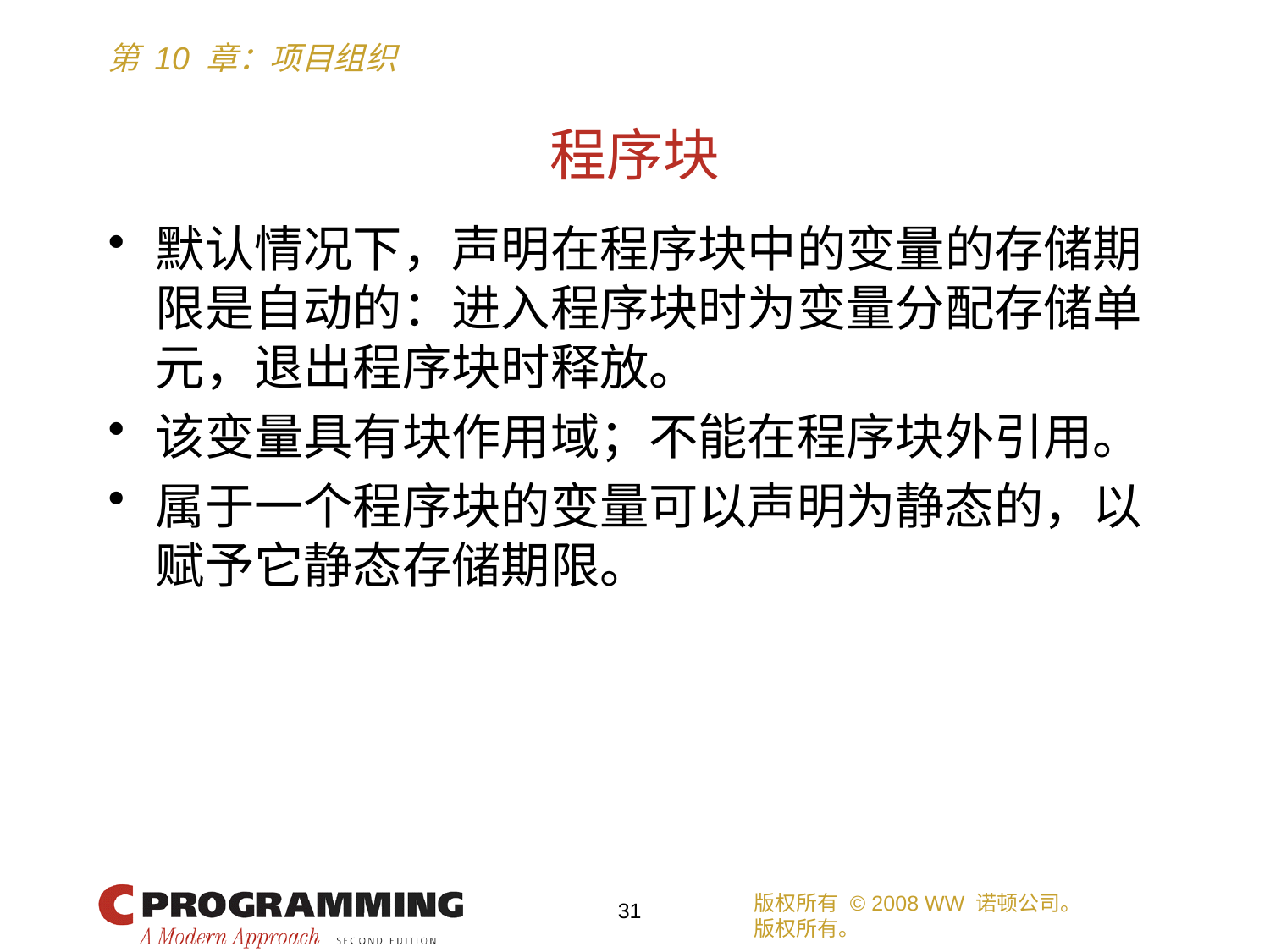

# 程序块
默认情况下，声明在程序块中的变量的存储期限是自动的：进入程序块时为变量分配存储单元，退出程序块时释放。
该变量具有块作用域；不能在程序块外引用。
属于一个程序块的变量可以声明为静态的，以赋予它静态存储期限。
版权所有 © 2008 WW 诺顿公司。
版权所有。
31